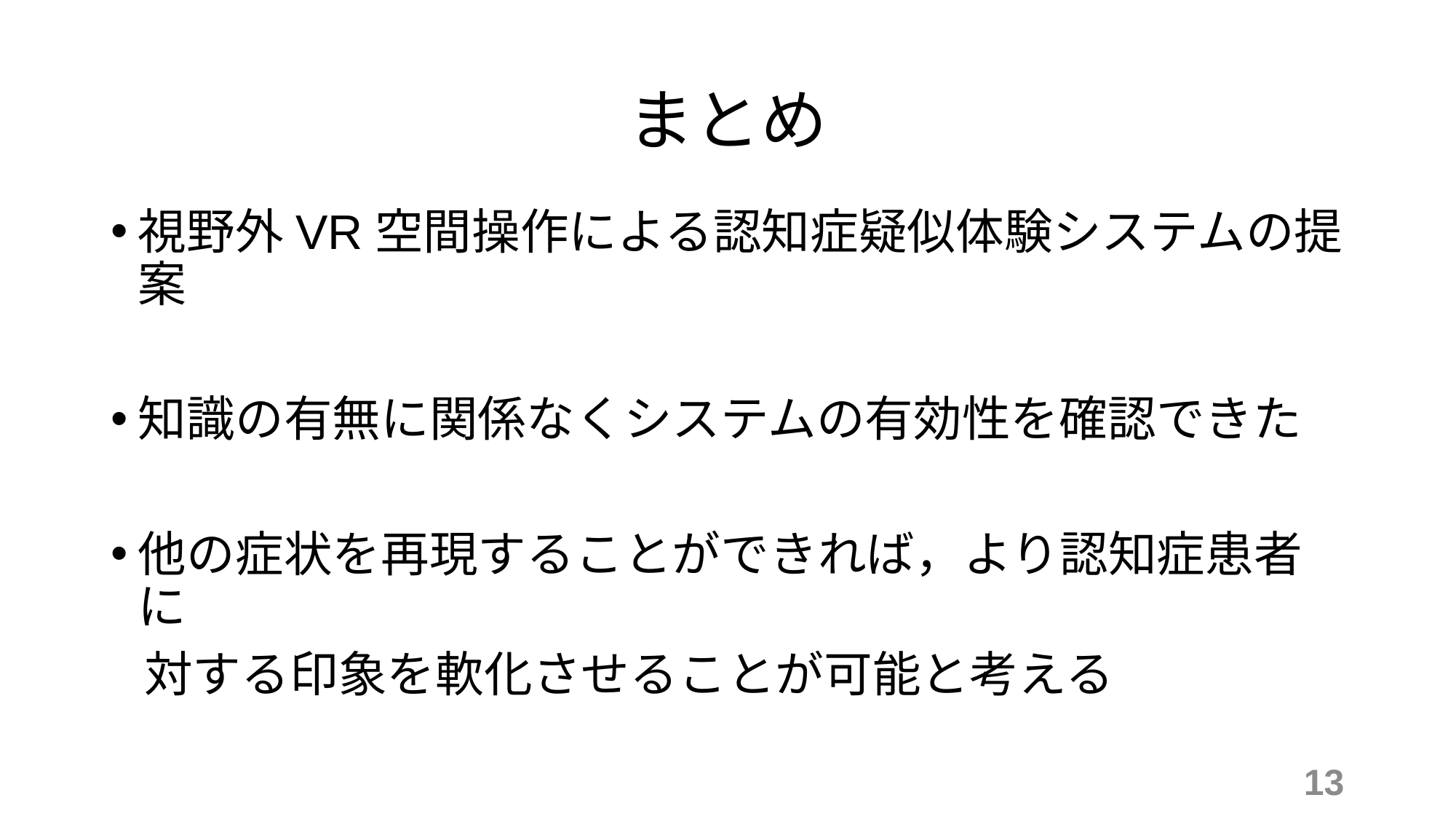

# まとめ
視野外VR空間操作による認知症疑似体験システムの提案

知識の有無に関係なくシステムの有効性を確認できた

他の症状を再現することができれば，より認知症患者に
  対する印象を軟化させることが可能と考える

13